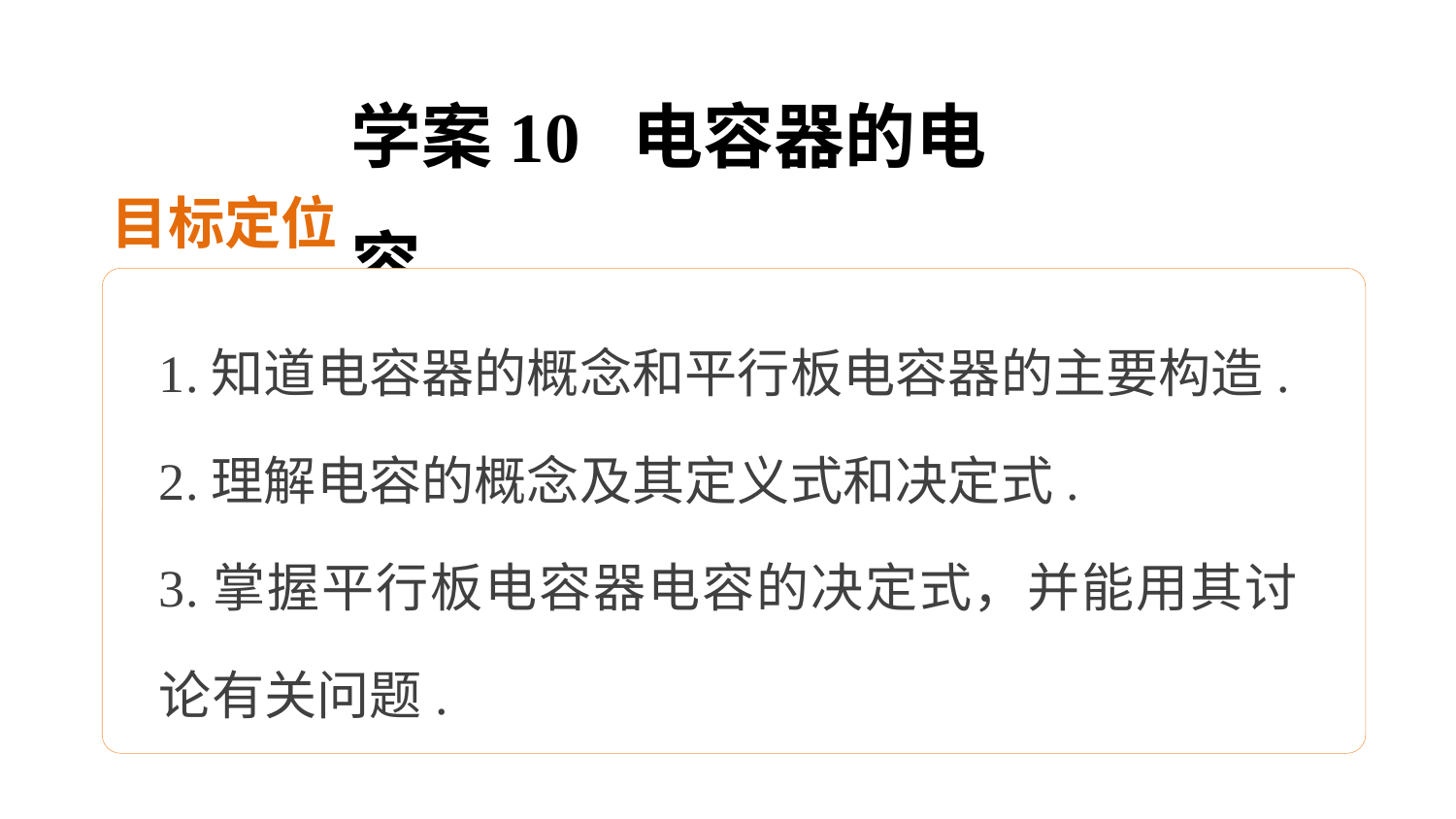

学案10  电容器的电容
目标定位

1.知道电容器的概念和平行板电容器的主要构造.
2.理解电容的概念及其定义式和决定式.
3.掌握平行板电容器电容的决定式，并能用其讨论有关问题.